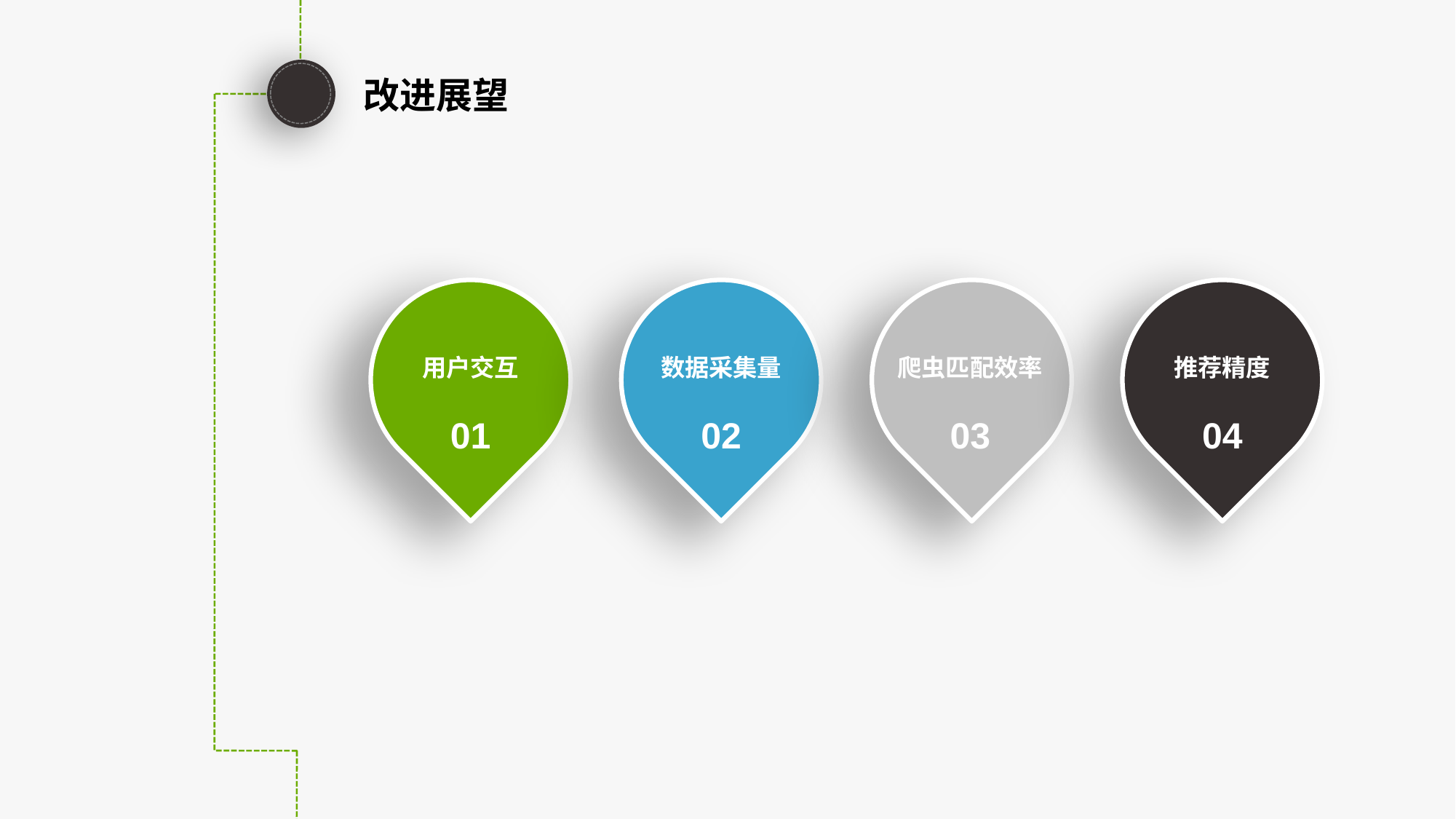

改进展望

用户交互
01
数据采集量
02
爬虫匹配效率
03
推荐精度
04